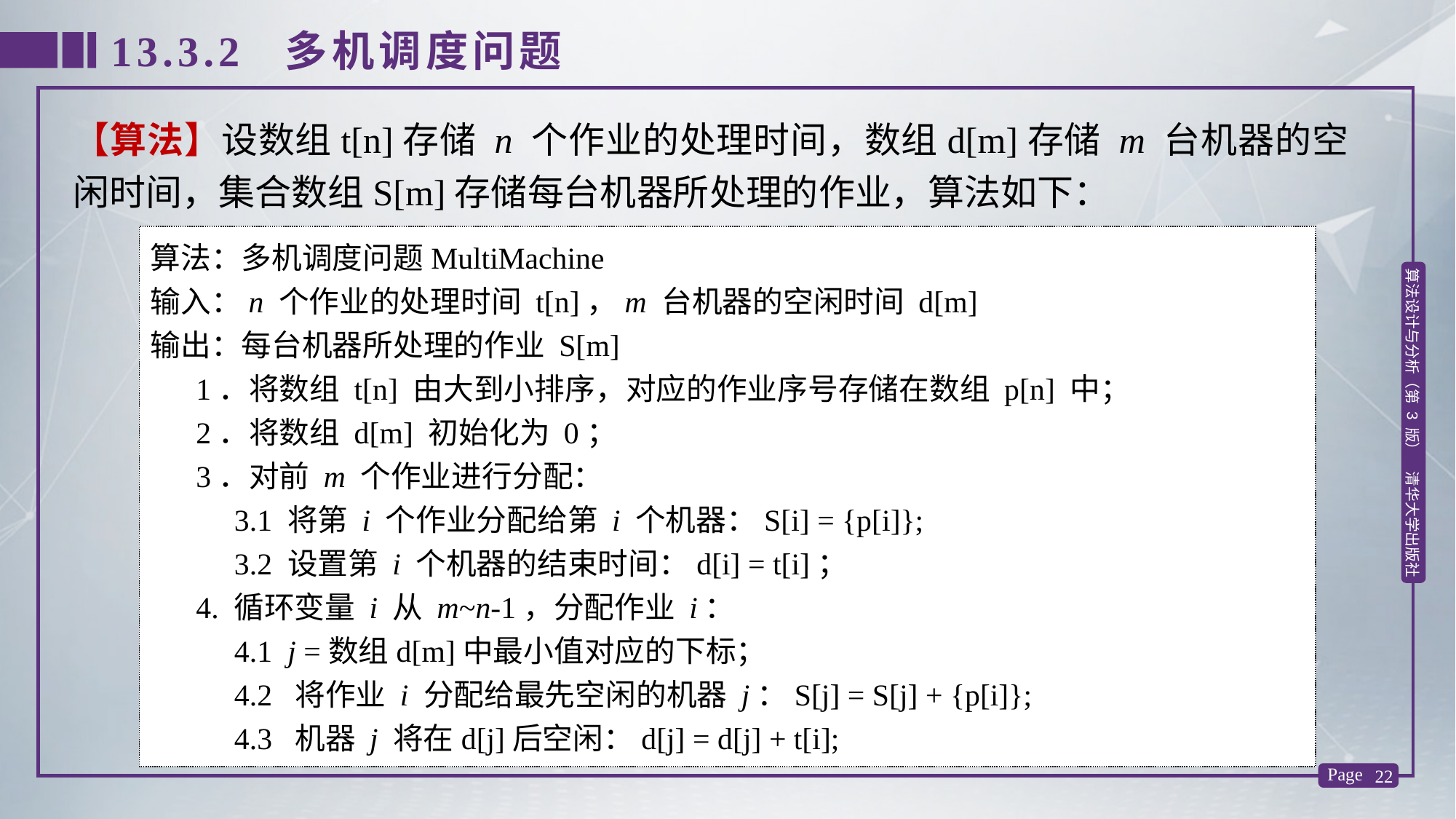

13.3.2  多机调度问题
【算法】设数组t[n]存储 n 个作业的处理时间，数组d[m]存储 m 台机器的空闲时间，集合数组S[m]存储每台机器所处理的作业，算法如下：
算法：多机调度问题MultiMachine
输入：n 个作业的处理时间 t[n]，m 台机器的空闲时间 d[m]
输出：每台机器所处理的作业 S[m]
      1．将数组 t[n] 由大到小排序，对应的作业序号存储在数组 p[n] 中；
      2．将数组 d[m] 初始化为 0；
      3．对前 m 个作业进行分配：
           3.1 将第 i 个作业分配给第 i 个机器：S[i] = {p[i]};
           3.2 设置第 i 个机器的结束时间：d[i] = t[i]；
      4. 循环变量 i 从 m~n-1，分配作业 i：
           4.1  j =数组d[m]中最小值对应的下标；
           4.2  将作业 i 分配给最先空闲的机器 j：S[j] = S[j] + {p[i]};
           4.3  机器 j 将在d[j]后空闲：d[j] = d[j] + t[i];